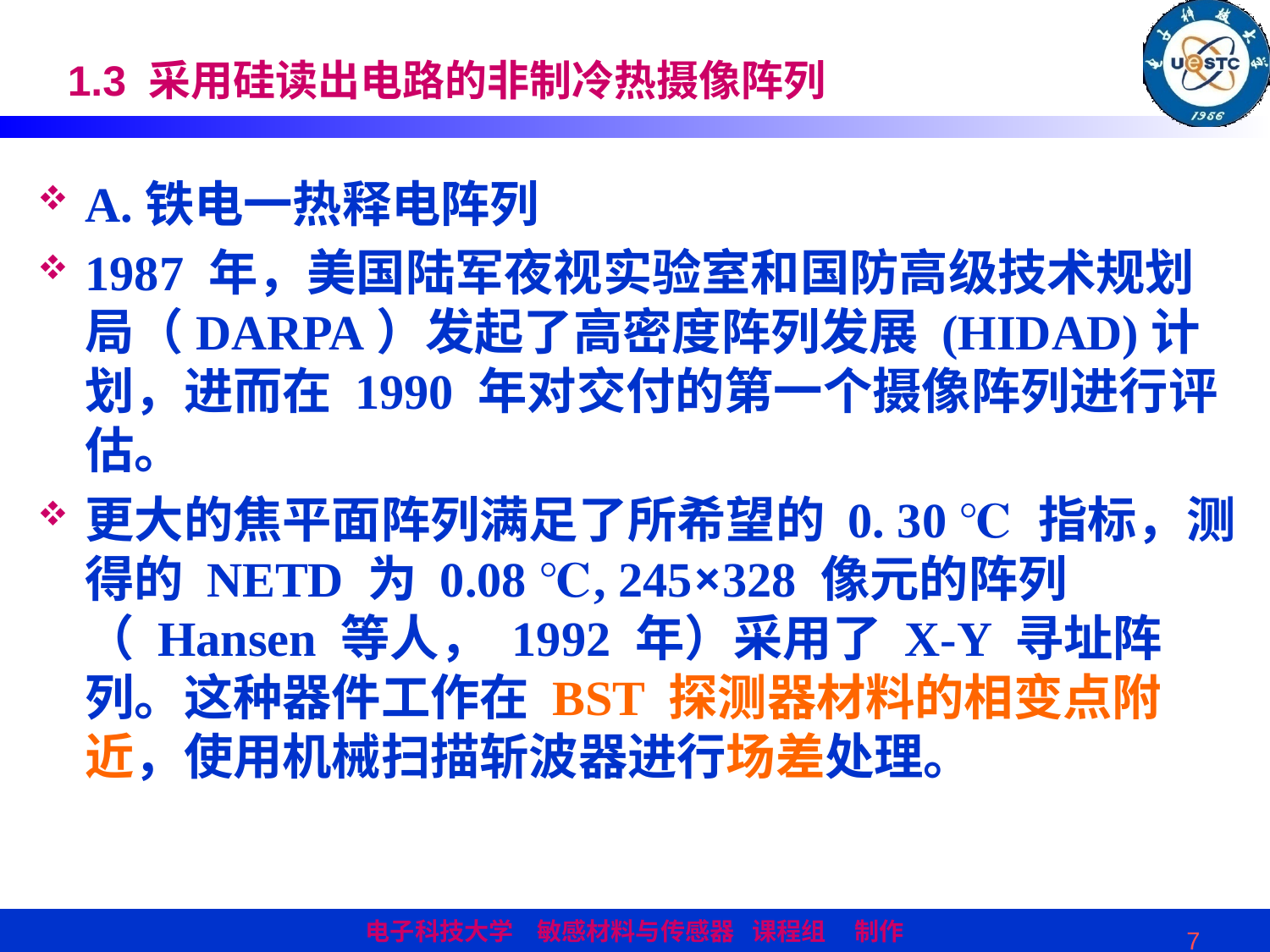

# 1.3 采用硅读出电路的非制冷热摄像阵列
A.铁电一热释电阵列
1987 年，美国陆军夜视实验室和国防高级技术规划局（DARPA）发起了高密度阵列发展 (HIDAD)计划，进而在 1990 年对交付的第一个摄像阵列进行评估。
更大的焦平面阵列满足了所希望的 0. 30 ℃ 指标，测得的 NETD 为 0.08 ℃, 245×328 像元的阵列（ Hansen 等人， 1992 年）采用了 X-Y 寻址阵列。这种器件工作在 BST 探测器材料的相变点附近，使用机械扫描斩波器进行场差处理。
7